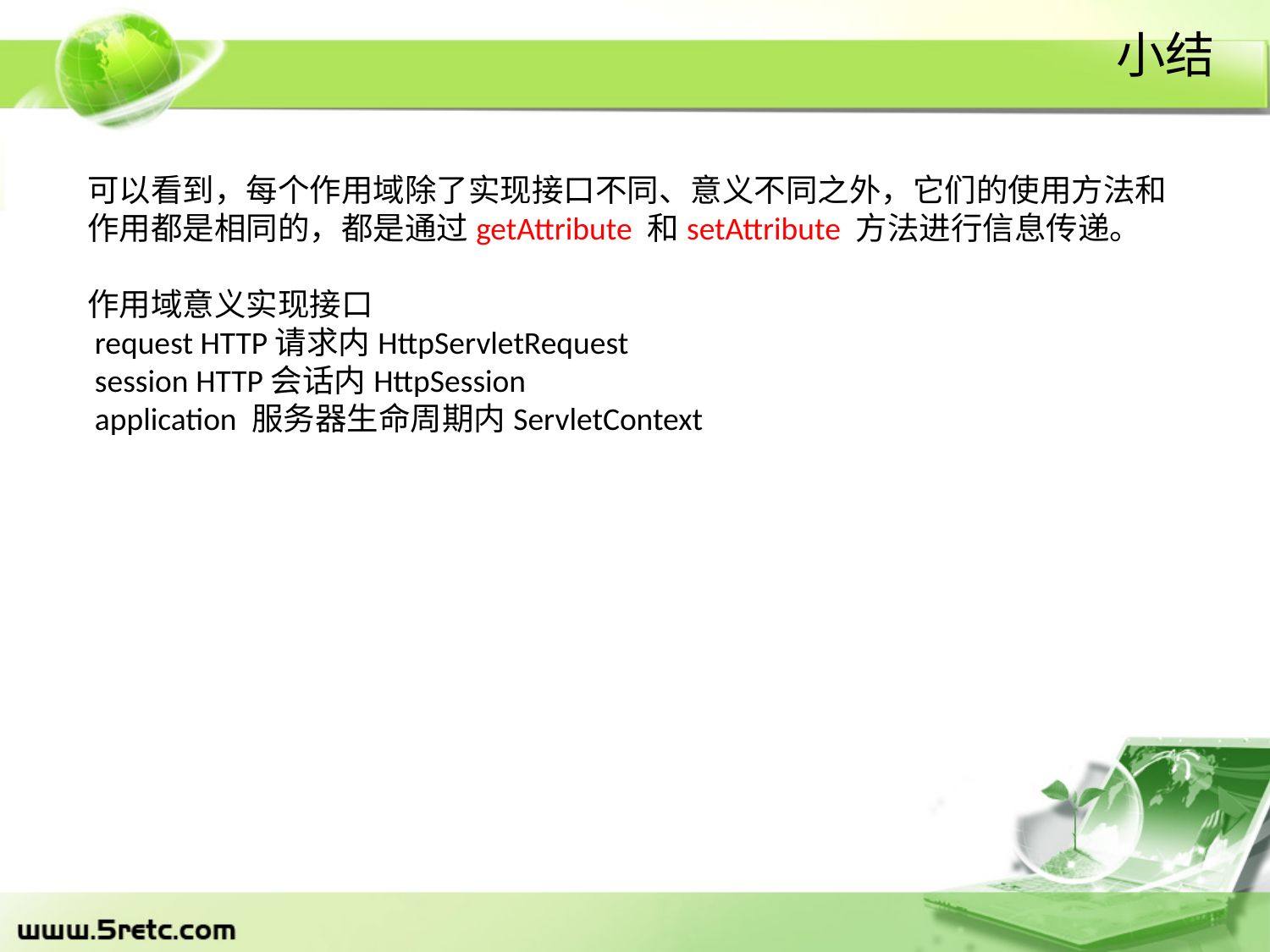

# 小结

可以看到，每个作用域除了实现接口不同、意义不同之外，它们的使用方法和作用都是相同的，都是通过getAttribute 和setAttribute 方法进行信息传递。

作用域意义实现接口
 request HTTP请求内HttpServletRequest
 session HTTP会话内HttpSession
 application 服务器生命周期内ServletContext